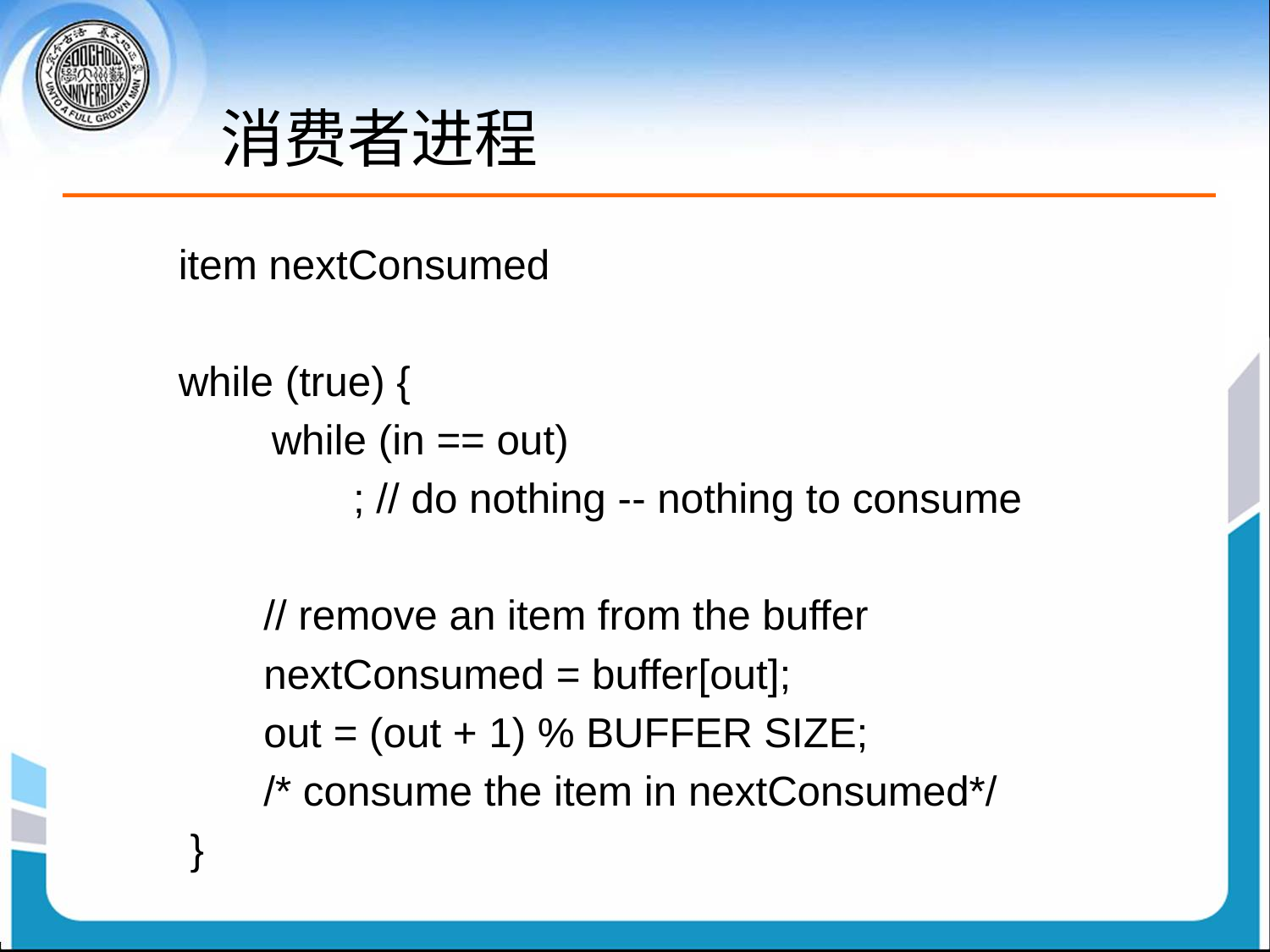

# 消费者进程
  item nextConsumed

  while (true) {
          while (in == out)
                 ; // do nothing -- nothing to consume

	     // remove an item from the buffer
	     nextConsumed = buffer[out];
	     out = (out + 1) % BUFFER SIZE;
	     /* consume the item in nextConsumed*/
   }